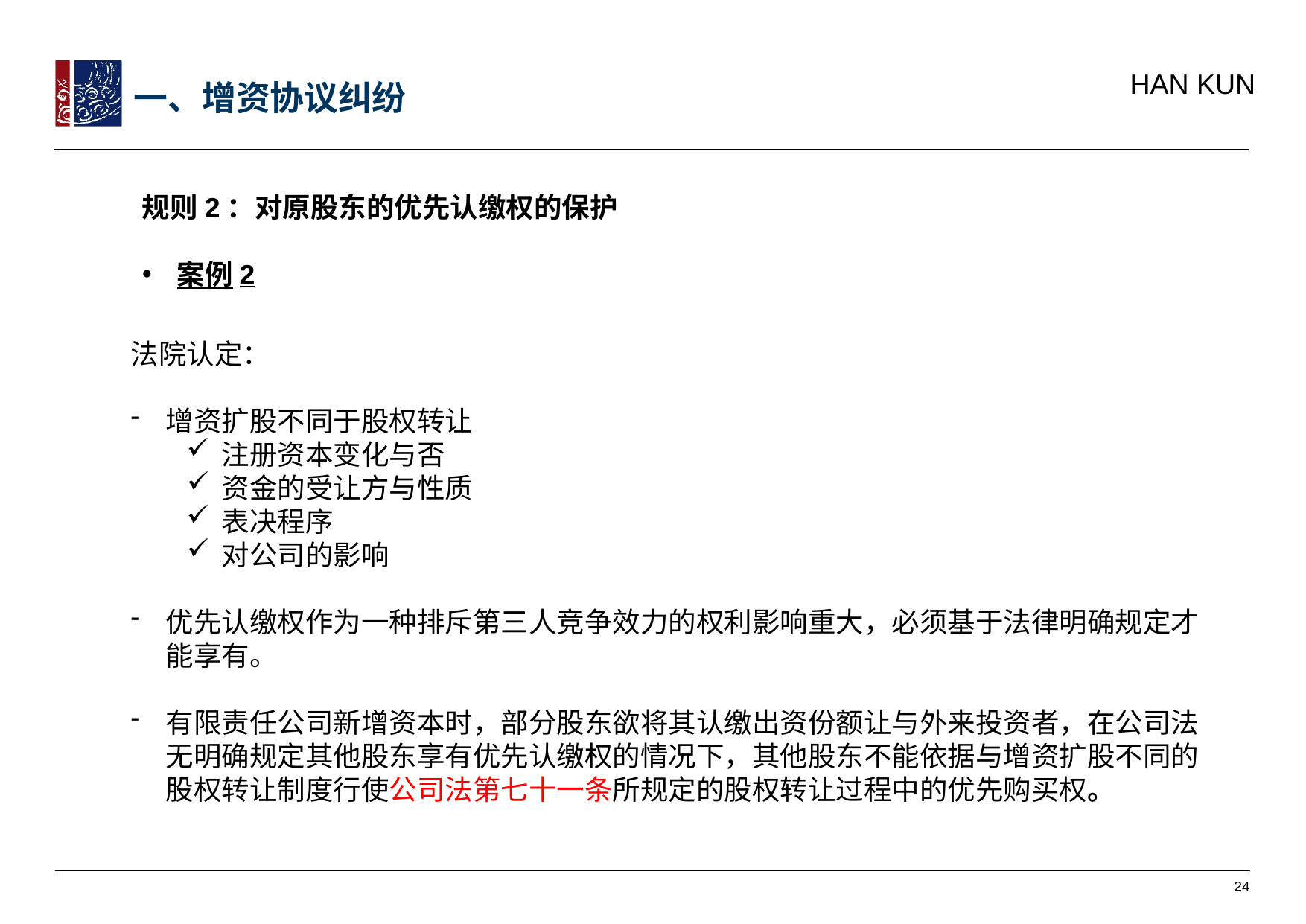

一、增资协议纠纷
规则2：对原股东的优先认缴权的保护

案例2

法院认定：

增资扩股不同于股权转让
注册资本变化与否
资金的受让方与性质
表决程序
对公司的影响

优先认缴权作为一种排斥第三人竞争效力的权利影响重大，必须基于法律明确规定才能享有。

有限责任公司新增资本时，部分股东欲将其认缴出资份额让与外来投资者，在公司法无明确规定其他股东享有优先认缴权的情况下，其他股东不能依据与增资扩股不同的股权转让制度行使公司法第七十一条所规定的股权转让过程中的优先购买权。